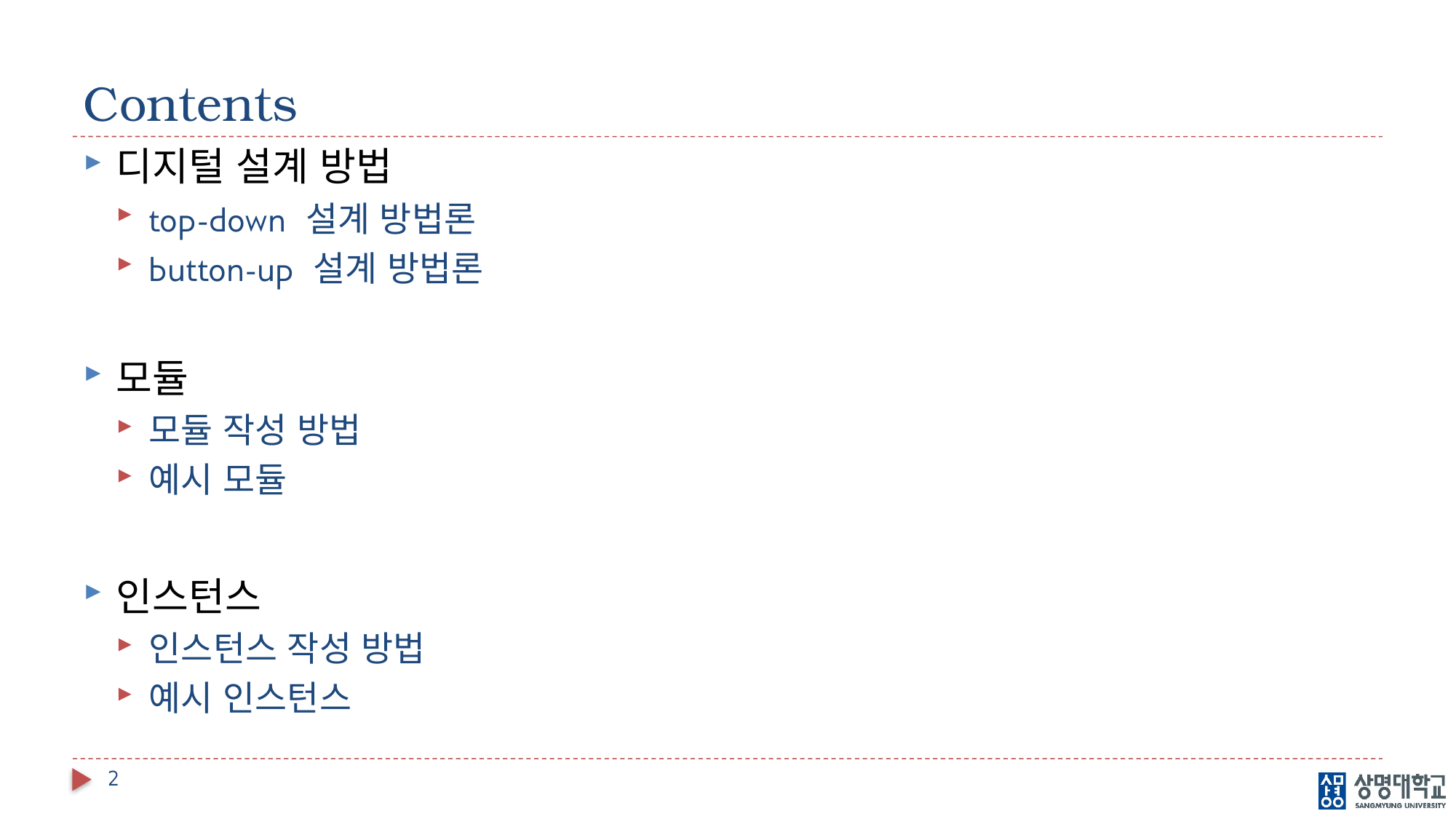

# Contents
디지털 설계 방법
top-down 설계 방법론
button-up 설계 방법론

모듈
모듈 작성 방법
예시 모듈

인스턴스
인스턴스 작성 방법
예시 인스턴스

2